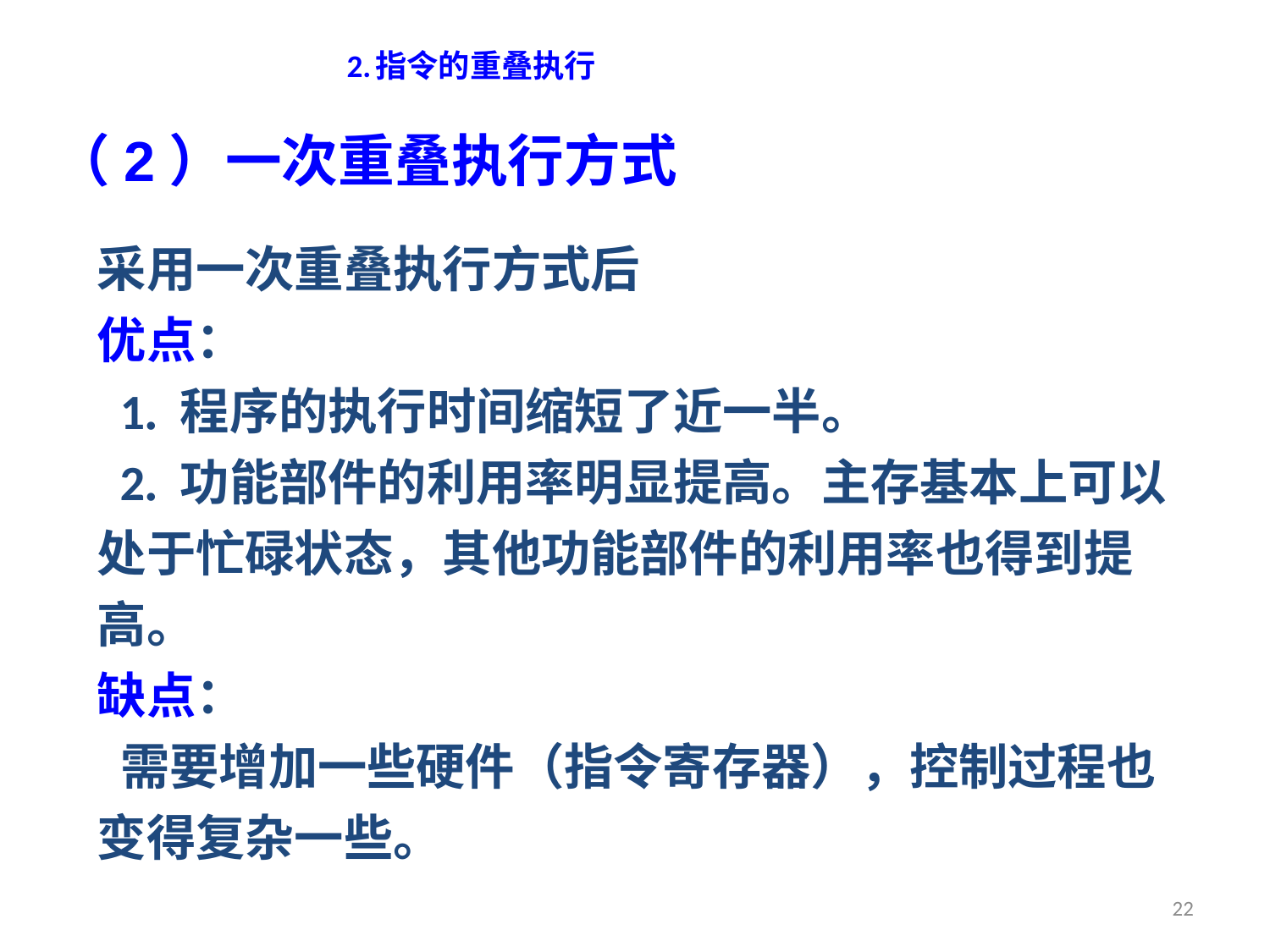

# 2.指令的重叠执行
（2）一次重叠执行方式
采用一次重叠执行方式后
优点：
  1. 程序的执行时间缩短了近一半。
  2. 功能部件的利用率明显提高。主存基本上可以处于忙碌状态，其他功能部件的利用率也得到提高。
缺点：
 需要增加一些硬件（指令寄存器），控制过程也变得复杂一些。

22